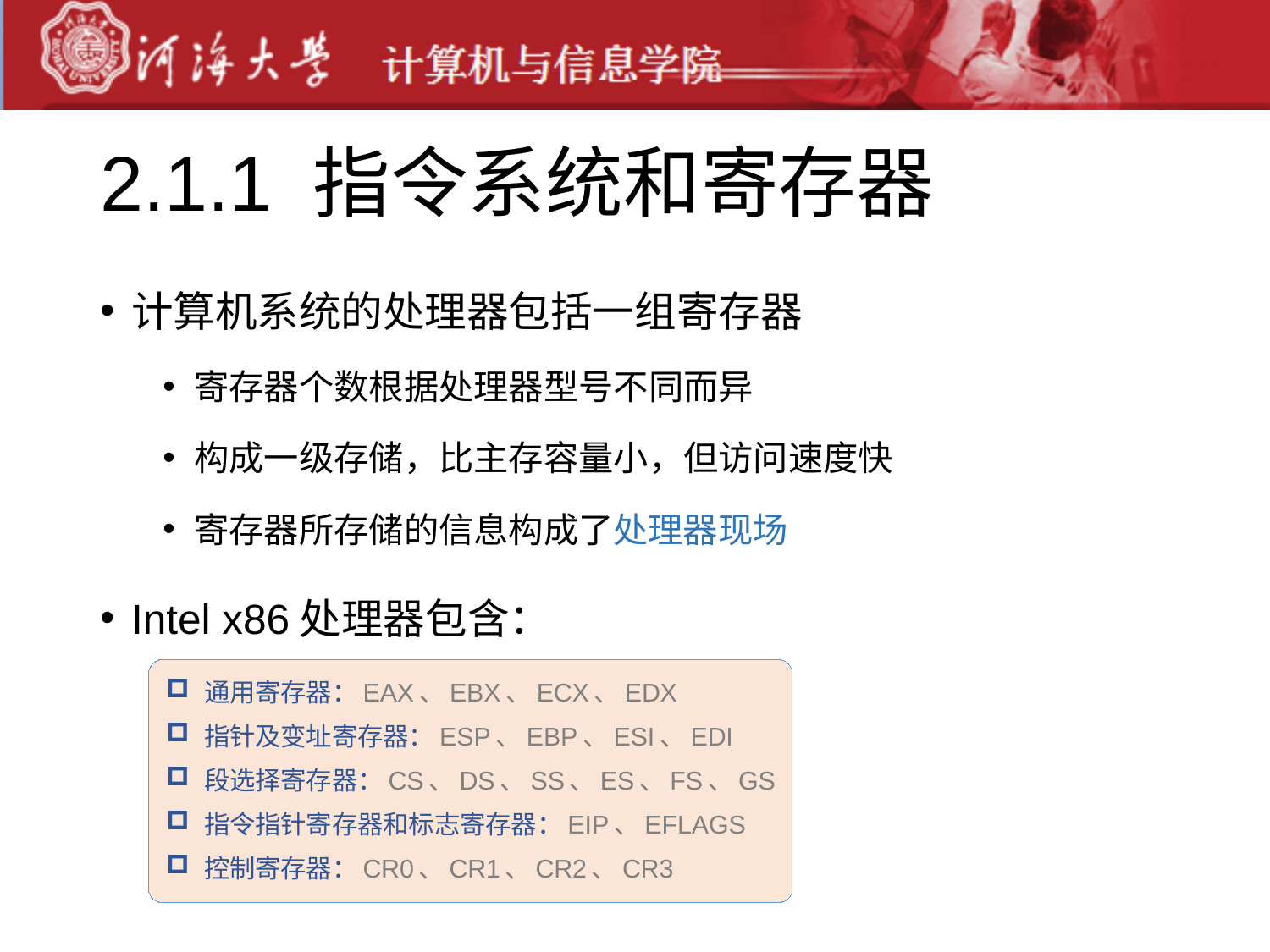

# 2.1.1 指令系统和寄存器
计算机系统的处理器包括一组寄存器
寄存器个数根据处理器型号不同而异
构成一级存储，比主存容量小，但访问速度快
寄存器所存储的信息构成了处理器现场
Intel x86处理器包含：
通用寄存器：EAX、EBX、ECX、EDX
指针及变址寄存器：ESP、EBP、ESI、EDI
段选择寄存器：CS、DS、SS、ES、FS、GS
指令指针寄存器和标志寄存器：EIP、EFLAGS
控制寄存器：CR0、CR1、CR2、CR3